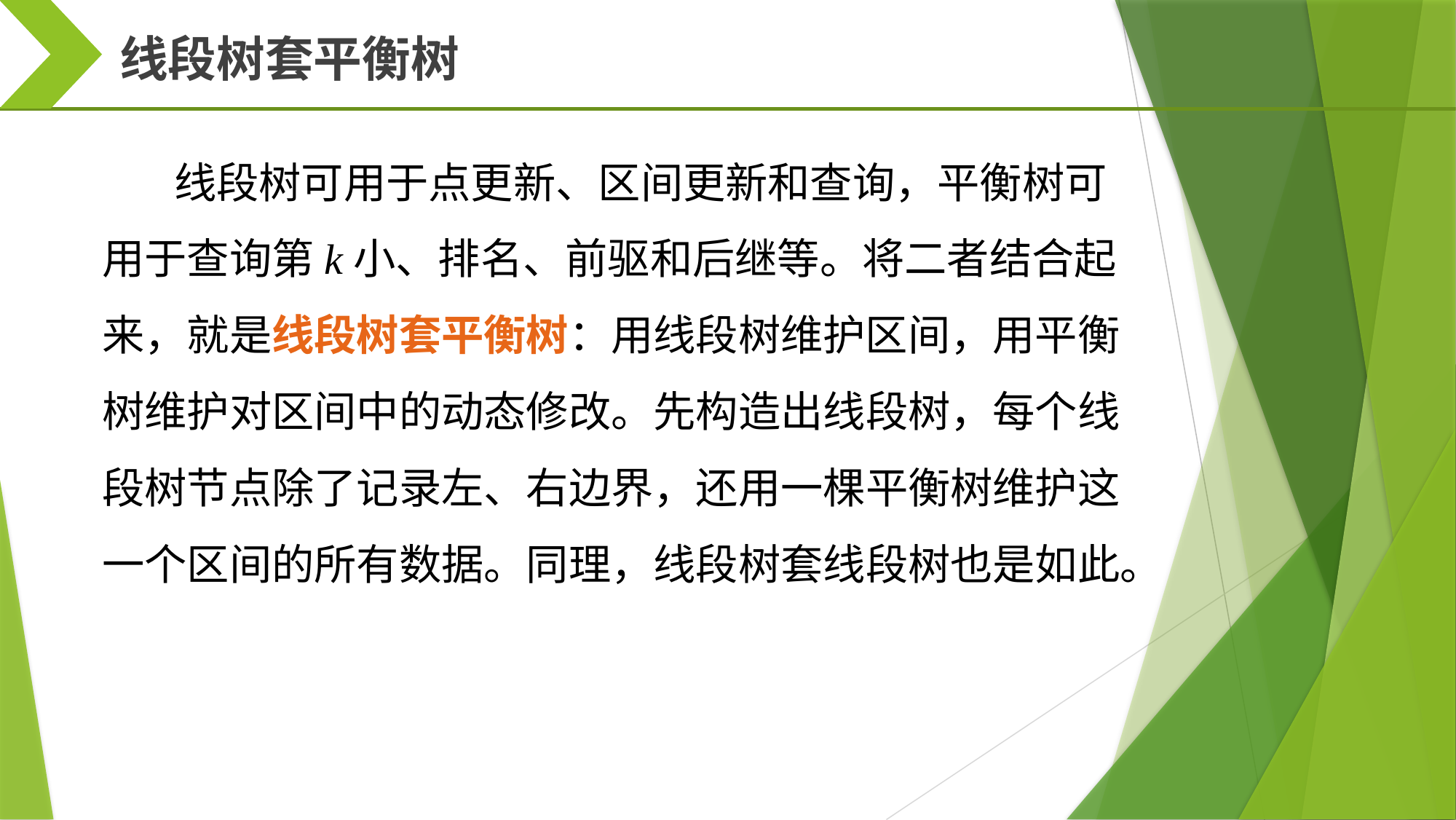

线段树套平衡树
线段树可用于点更新、区间更新和查询，平衡树可用于查询第k小、排名、前驱和后继等。将二者结合起来，就是线段树套平衡树：用线段树维护区间，用平衡树维护对区间中的动态修改。先构造出线段树，每个线段树节点除了记录左、右边界，还用一棵平衡树维护这一个区间的所有数据。同理，线段树套线段树也是如此。